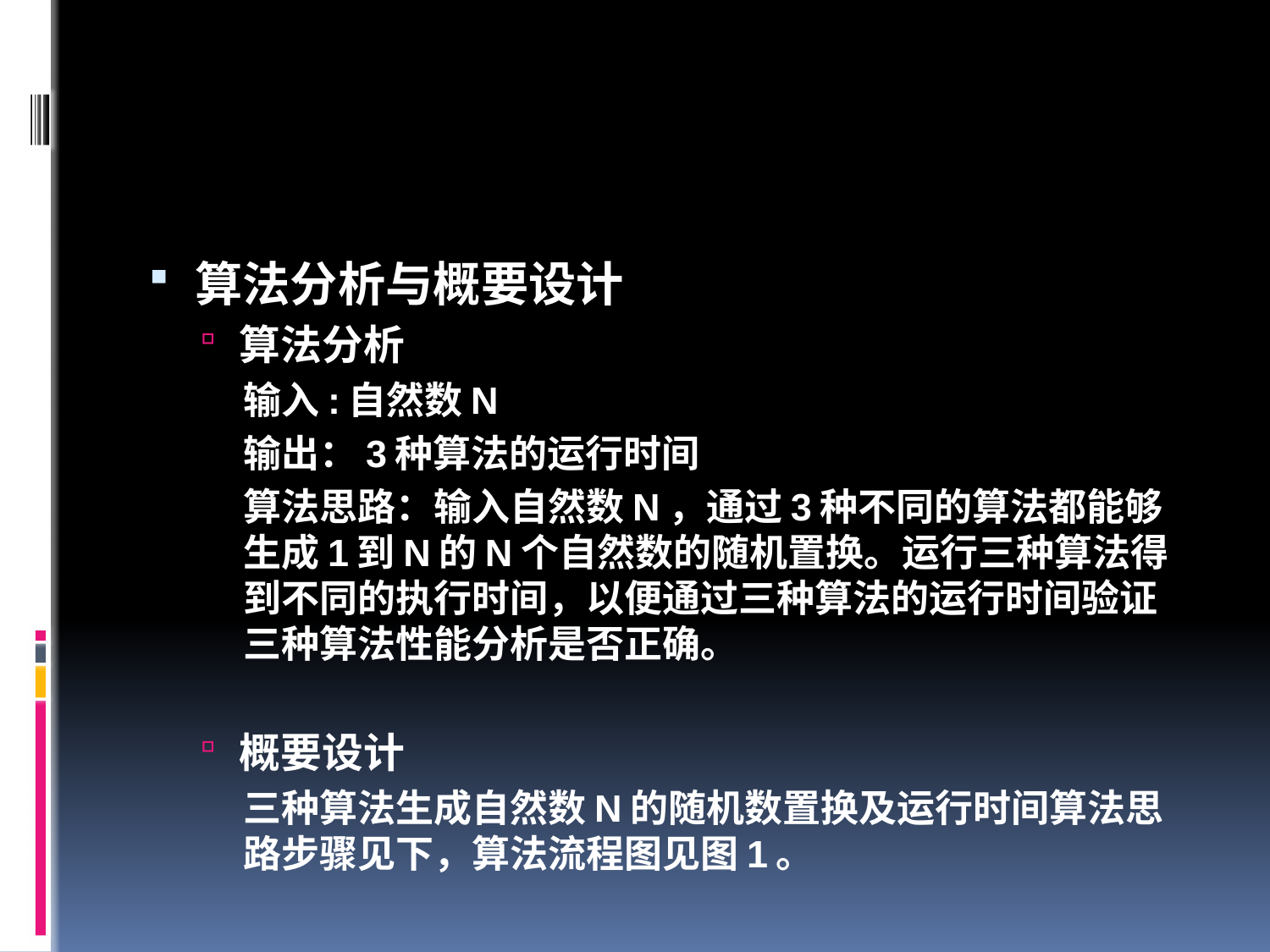

#
算法分析与概要设计
算法分析
输入:自然数N
输出：3种算法的运行时间
算法思路：输入自然数N，通过3种不同的算法都能够生成1到N的N个自然数的随机置换。运行三种算法得到不同的执行时间，以便通过三种算法的运行时间验证三种算法性能分析是否正确。

概要设计
三种算法生成自然数N的随机数置换及运行时间算法思路步骤见下，算法流程图见图1。